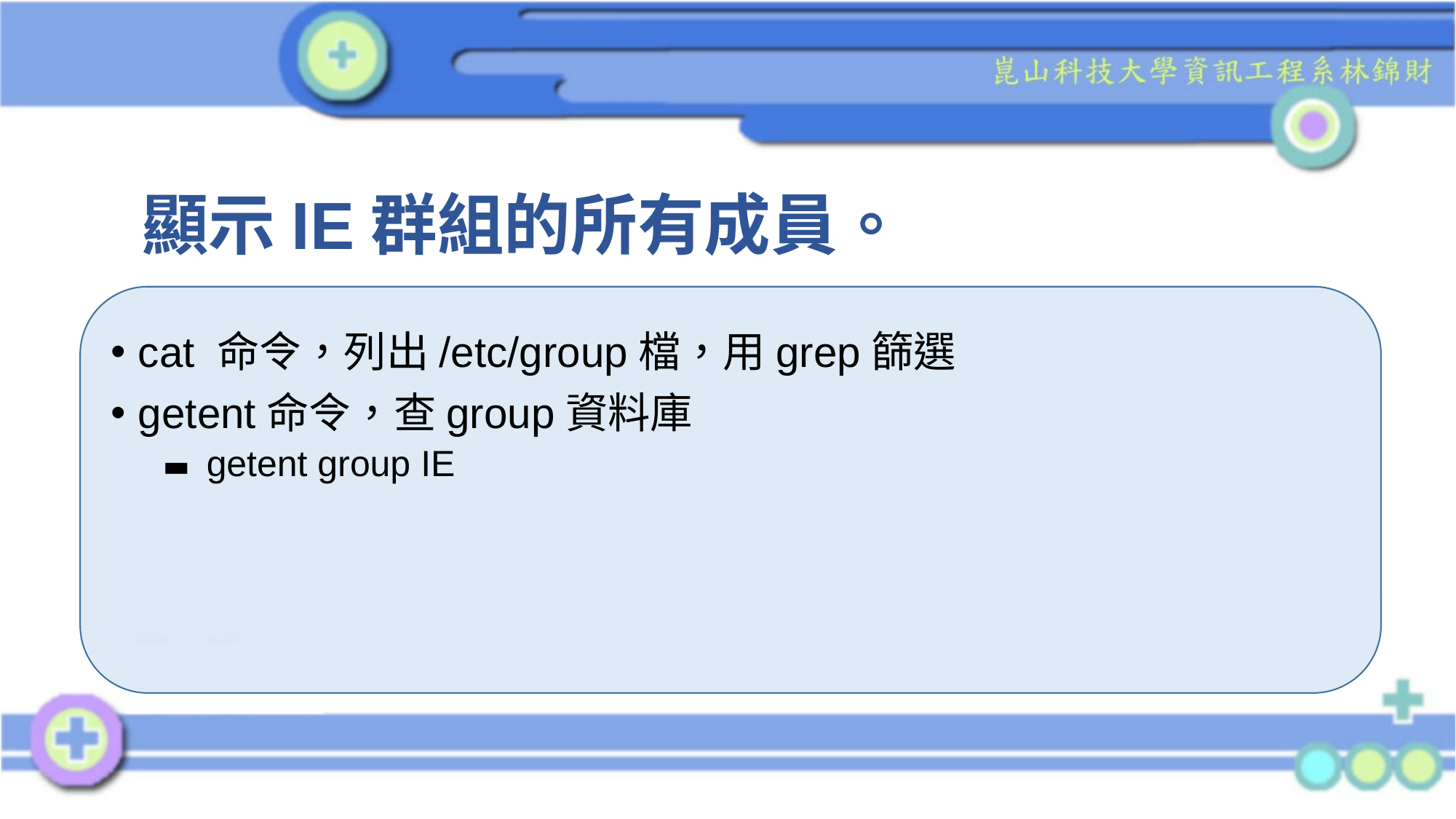

# 顯示IE群組的所有成員。

cat 命令，列出/etc/group檔，用grep篩選
getent命令，查group資料庫
getent group IE